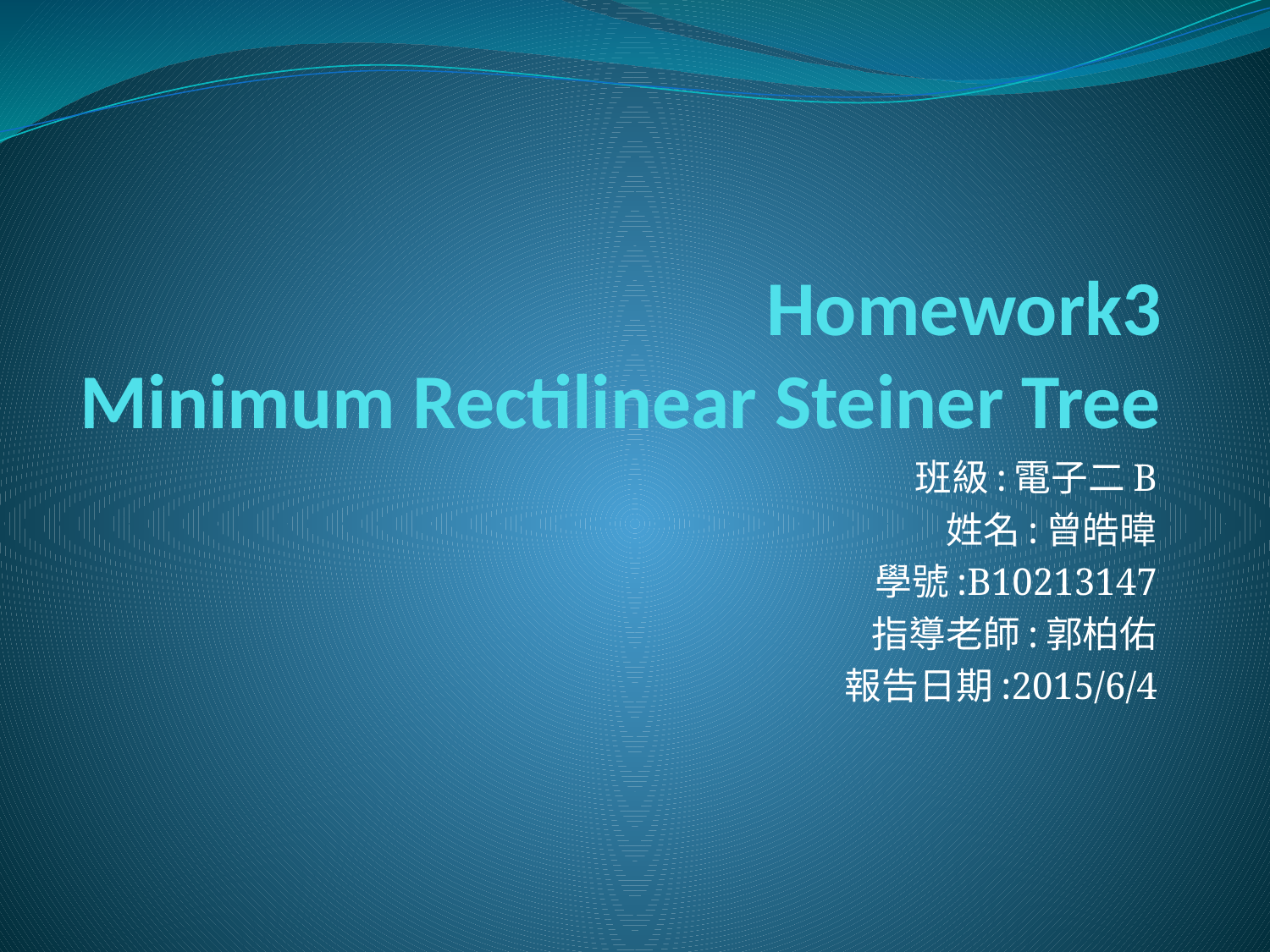

# Homework3 Minimum Rectilinear Steiner Tree
班級:電子二B
姓名:曾皓暐
學號:B10213147
指導老師:郭柏佑
報告日期:2015/6/4